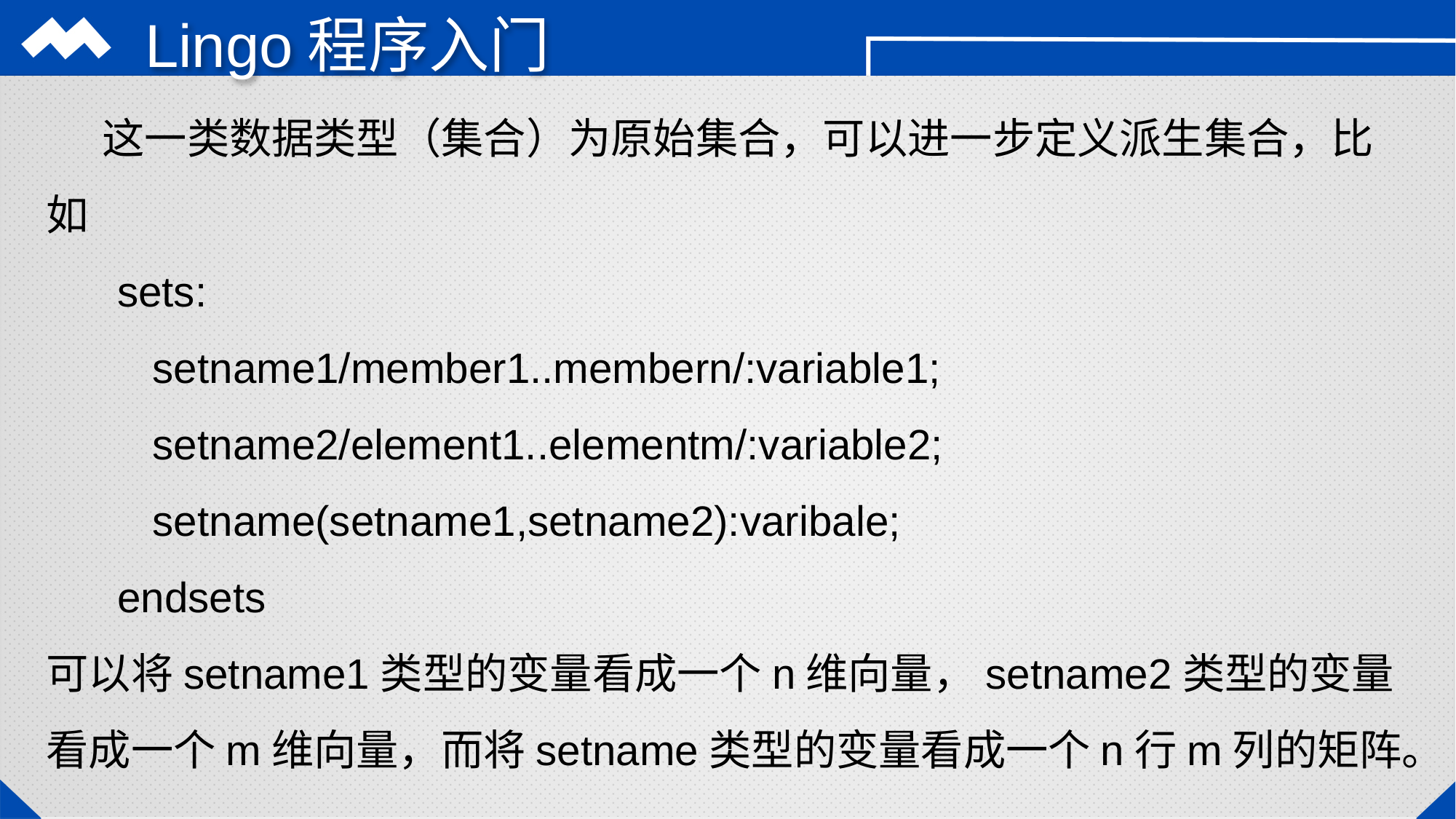

# Lingo程序入门
        这一类数据类型（集合）为原始集合，可以进一步定义派生集合，比如
      sets:
         setname1/member1..membern/:variable1;
         setname2/element1..elementm/:variable2;
         setname(setname1,setname2):varibale;
      endsets
可以将setname1类型的变量看成一个n维向量，setname2类型的变量看成一个m维向量，而将setname类型的变量看成一个n行m列的矩阵。